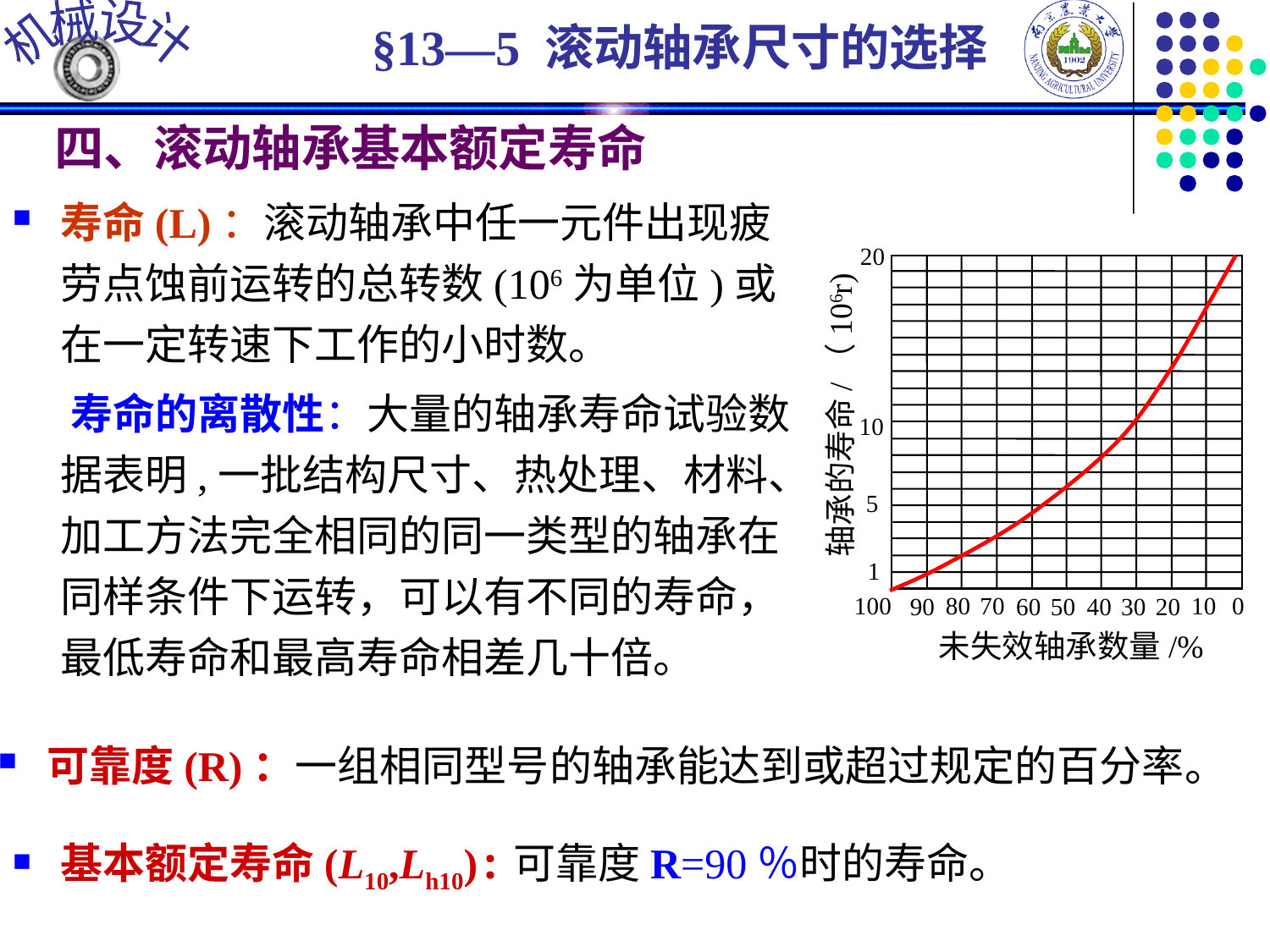

§13—5 滚动轴承尺寸的选择
四、滚动轴承基本额定寿命
寿命(L)：滚动轴承中任一元件出现疲劳点蚀前运转的总转数(106为单位)或在一定转速下工作的小时数。
     寿命的离散性：大量的轴承寿命试验数据表明,一批结构尺寸、热处理、材料、加工方法完全相同的同一类型的轴承在同样条件下运转，可以有不同的寿命，最低寿命和最高寿命相差几十倍。
20
10
5
1

轴承的寿命/（106r)
10
0
80
70
100
90
60
50
40
30
20
未失效轴承数量/%
  可靠度(R)：一组相同型号的轴承能达到或超过规定的百分率。
基本额定寿命(L10,Lh10):可靠度R=90％时的寿命。